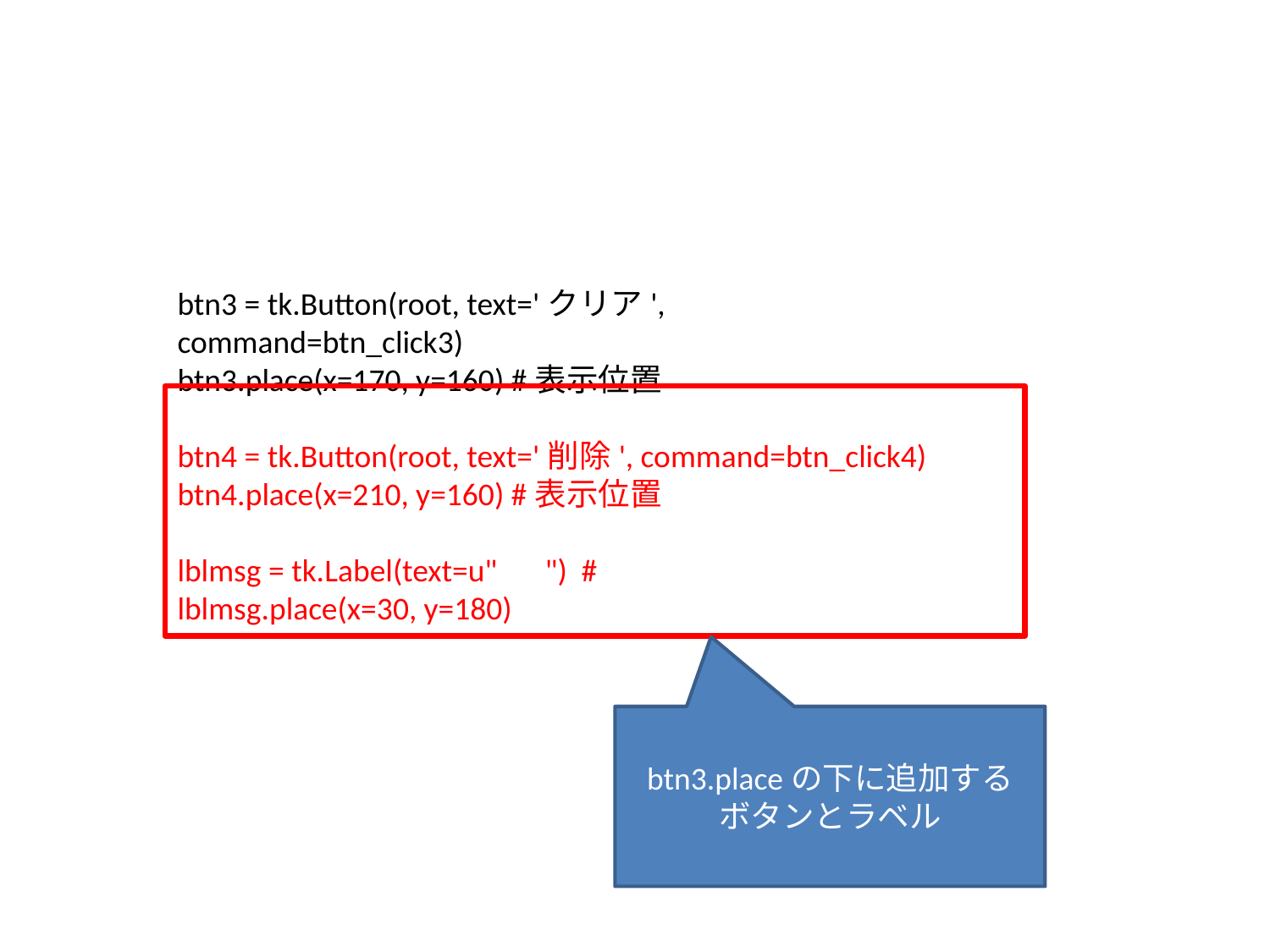

btn3 = tk.Button(root, text='クリア', command=btn_click3)
btn3.place(x=170, y=160) #表示位置

btn4 = tk.Button(root, text='削除', command=btn_click4)
btn4.place(x=210, y=160) #表示位置

lblmsg = tk.Label(text=u"　")  #
lblmsg.place(x=30, y=180)

btn3.placeの下に追加する
ボタンとラベル